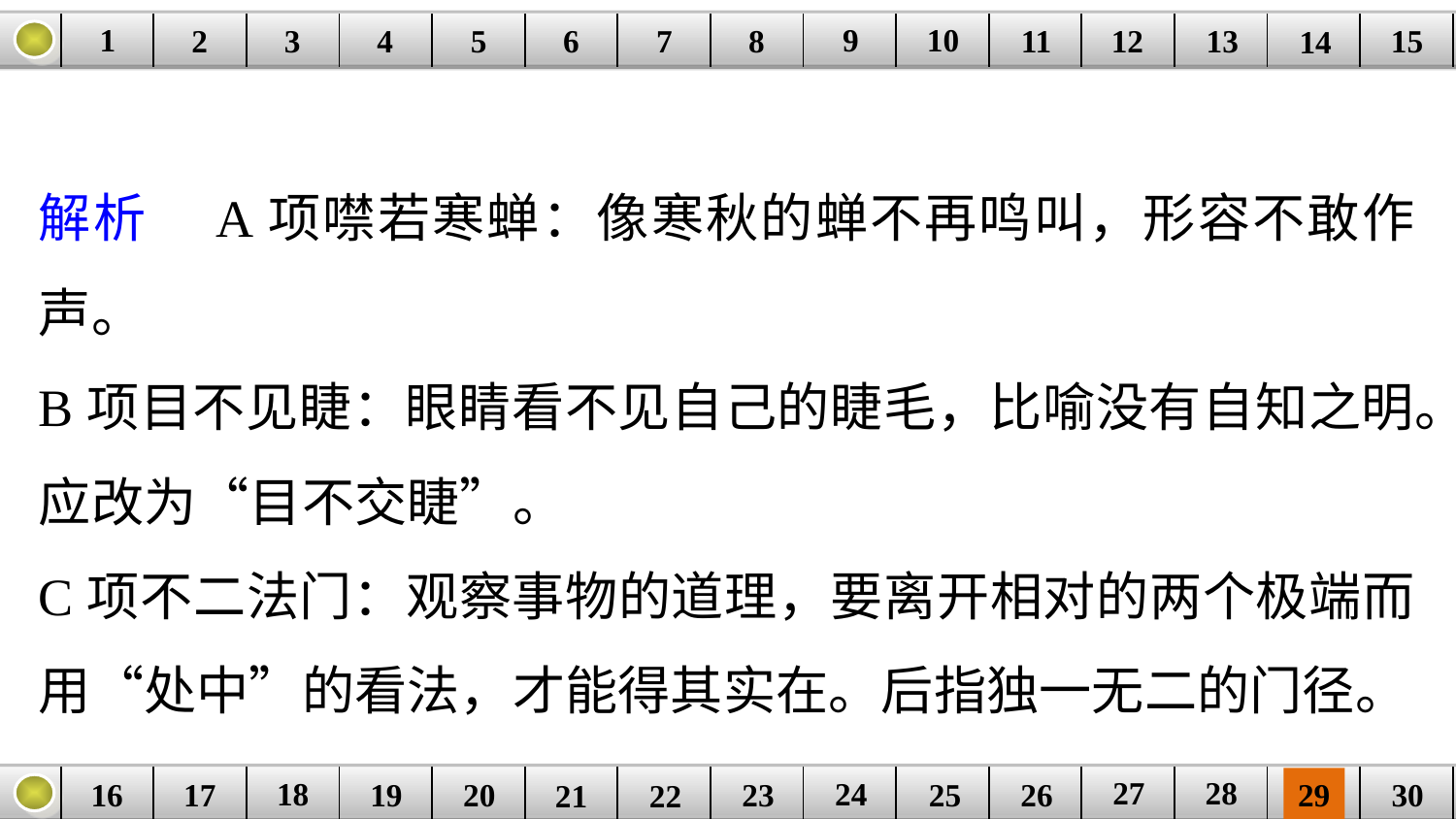

9
10
1
3
4
5
6
8
11
2
12
15
|  |  |  |  |  |  |  |  |  |  |  |  |  |  |  |
| --- | --- | --- | --- | --- | --- | --- | --- | --- | --- | --- | --- | --- | --- | --- |
7
13
14

解析　A项噤若寒蝉：像寒秋的蝉不再鸣叫，形容不敢作声。
B项目不见睫：眼睛看不见自己的睫毛，比喻没有自知之明。应改为“目不交睫”。
C项不二法门：观察事物的道理，要离开相对的两个极端而用“处中”的看法，才能得其实在。后指独一无二的门径。

27
28
18
24
16
25
26
30
|  |  |  |  |  |  |  |  |  |  |  |  |  |  |  |
| --- | --- | --- | --- | --- | --- | --- | --- | --- | --- | --- | --- | --- | --- | --- |
23
17
19
20
29
21
22